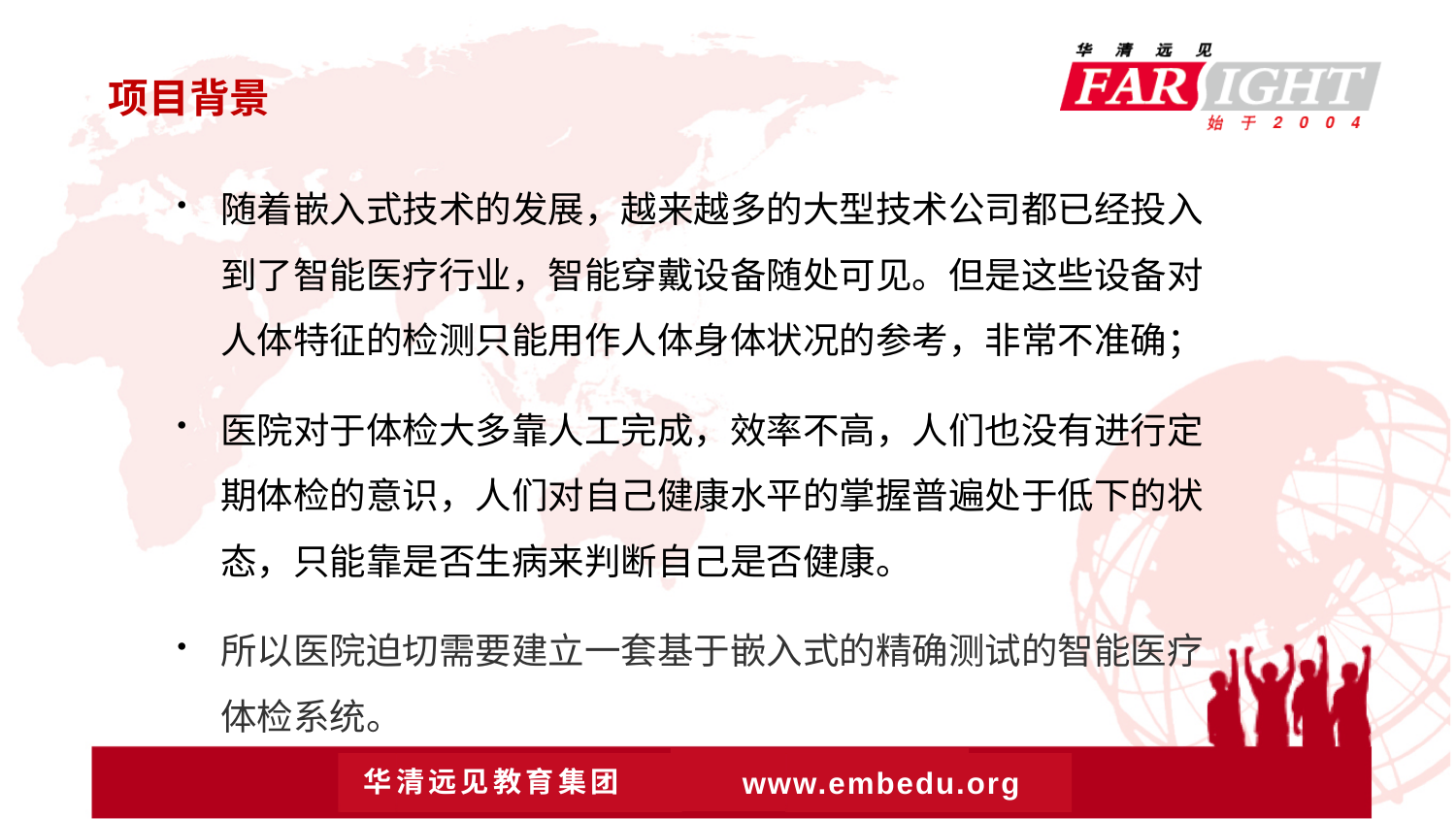

# 项目背景
随着嵌入式技术的发展，越来越多的大型技术公司都已经投入到了智能医疗行业，智能穿戴设备随处可见。但是这些设备对人体特征的检测只能用作人体身体状况的参考，非常不准确；
医院对于体检大多靠人工完成，效率不高，人们也没有进行定期体检的意识，人们对自己健康水平的掌握普遍处于低下的状态，只能靠是否生病来判断自己是否健康。
所以医院迫切需要建立一套基于嵌入式的精确测试的智能医疗体检系统。